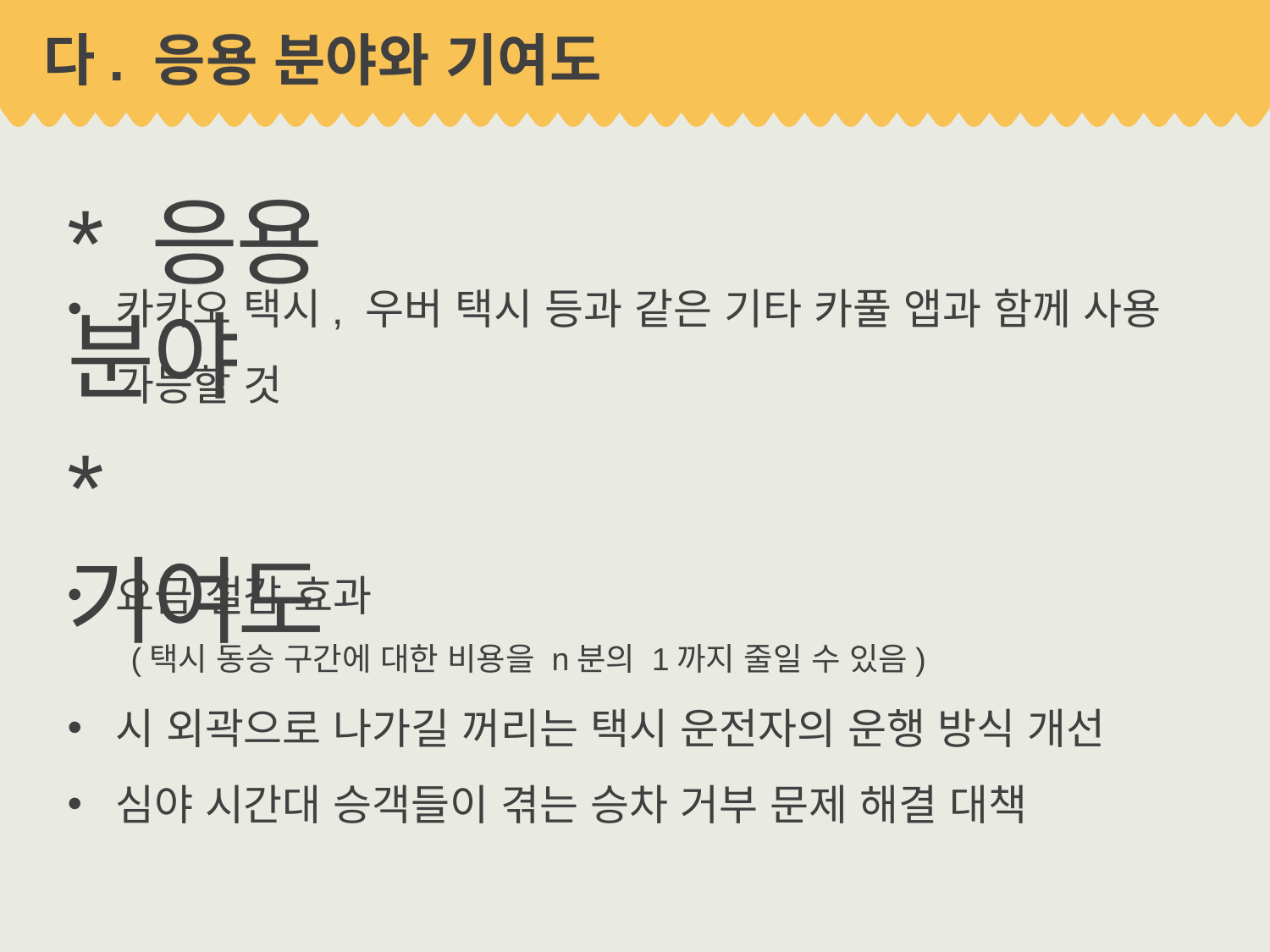

다. 응용 분야와 기여도
* 응용 분야
카카오 택시, 우버 택시 등과 같은 기타 카풀 앱과 함께 사용 가능할 것
* 기여도
요금 절감 효과
(택시 동승 구간에 대한 비용을 n분의 1까지 줄일 수 있음)
시 외곽으로 나가길 꺼리는 택시 운전자의 운행 방식 개선
심야 시간대 승객들이 겪는 승차 거부 문제 해결 대책